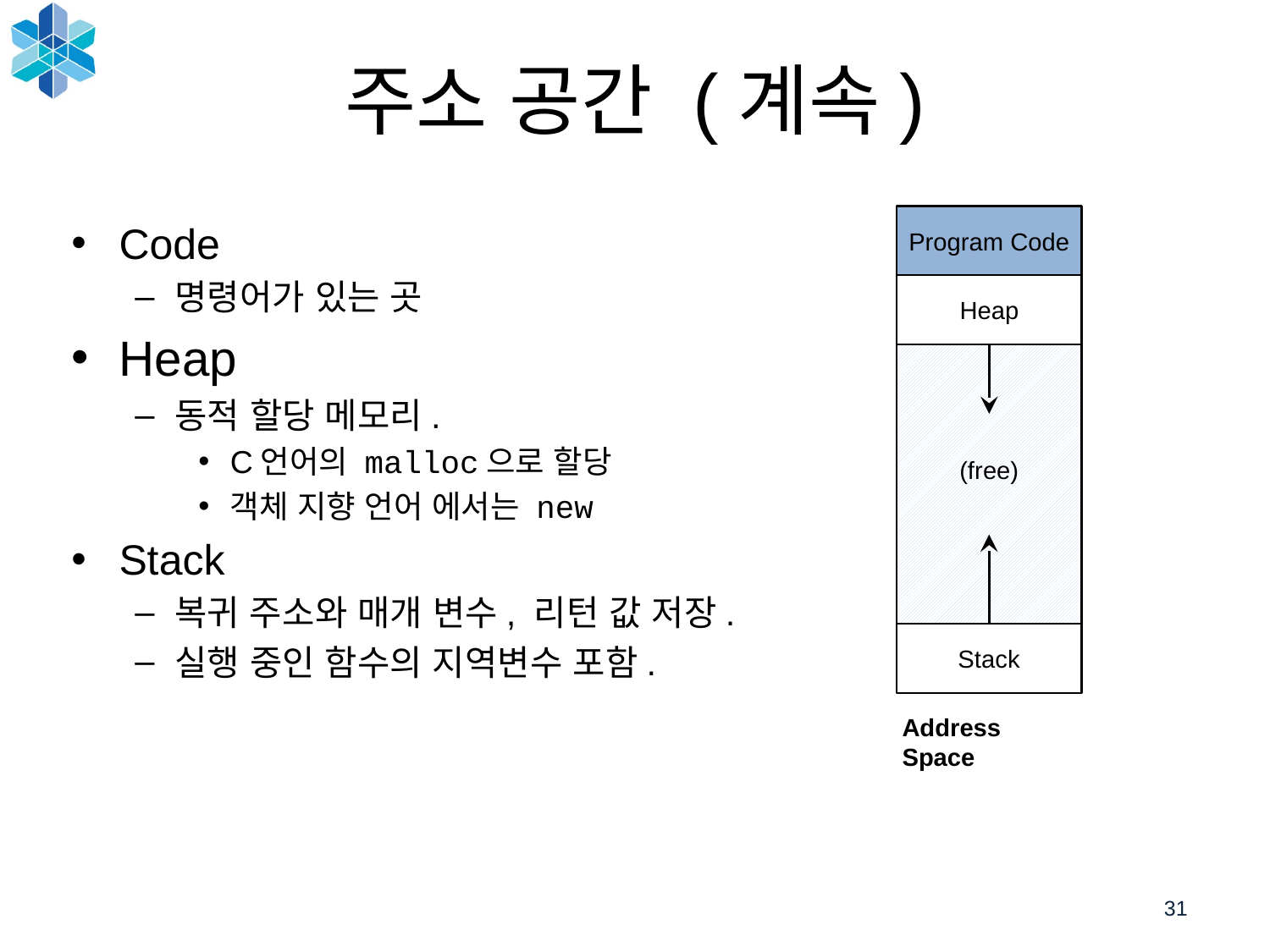

31
# 주소 공간 (계속)
Program Code
Heap
(free)

Stack
Code
명령어가 있는 곳
Heap
동적 할당 메모리.
C언어의 malloc으로 할당
객체 지향 언어 에서는 new
Stack
복귀 주소와 매개 변수, 리턴 값 저장.
실행 중인 함수의 지역변수 포함.

Address Space